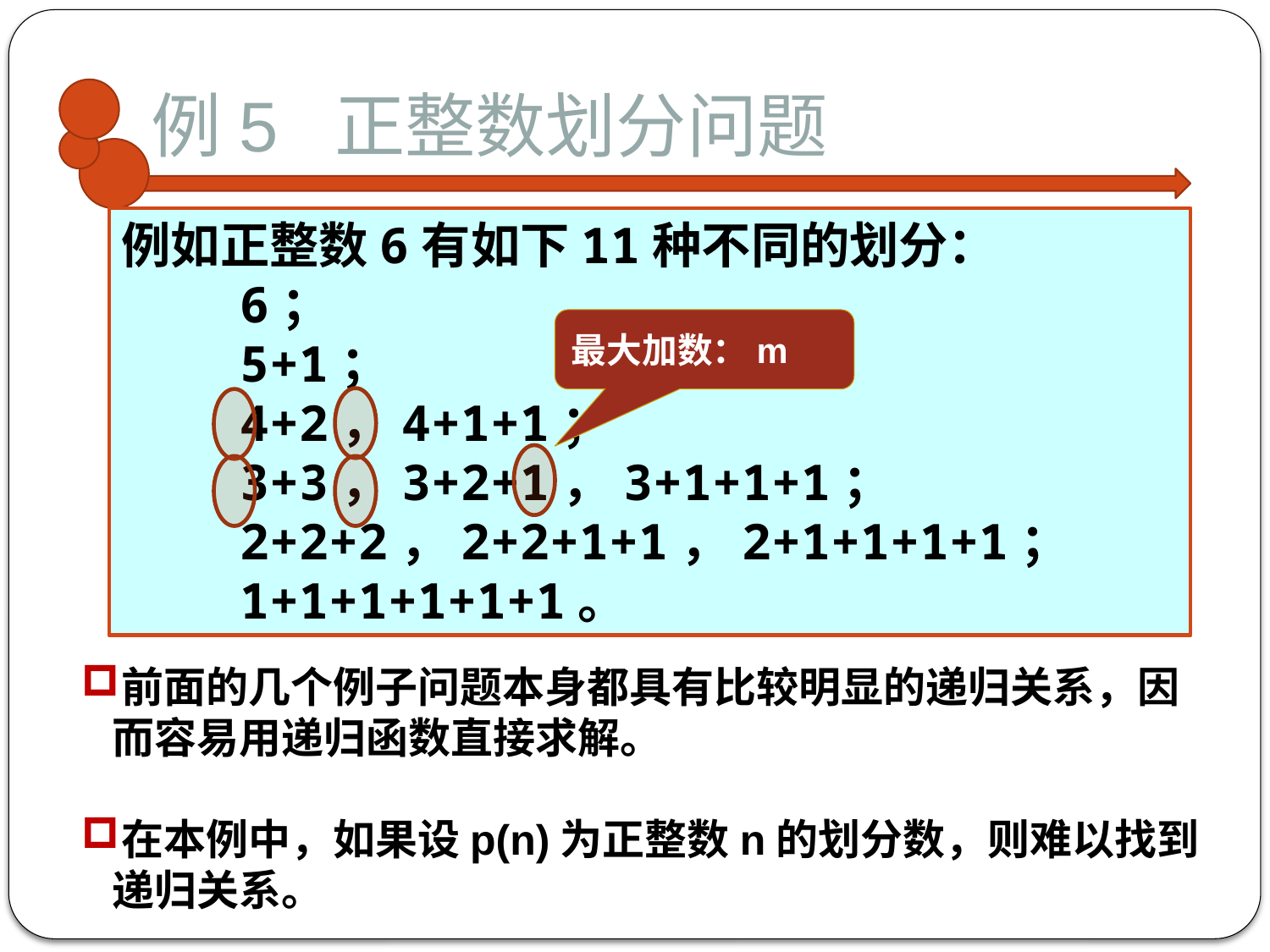

# 例5  正整数划分问题

例如正整数6有如下11种不同的划分：
    6；
    5+1；
    4+2，4+1+1；
    3+3，3+2+1，3+1+1+1；
    2+2+2，2+2+1+1，2+1+1+1+1；
    1+1+1+1+1+1。
最大加数：m

前面的几个例子问题本身都具有比较明显的递归关系，因而容易用递归函数直接求解。

在本例中，如果设p(n)为正整数n的划分数，则难以找到递归关系。